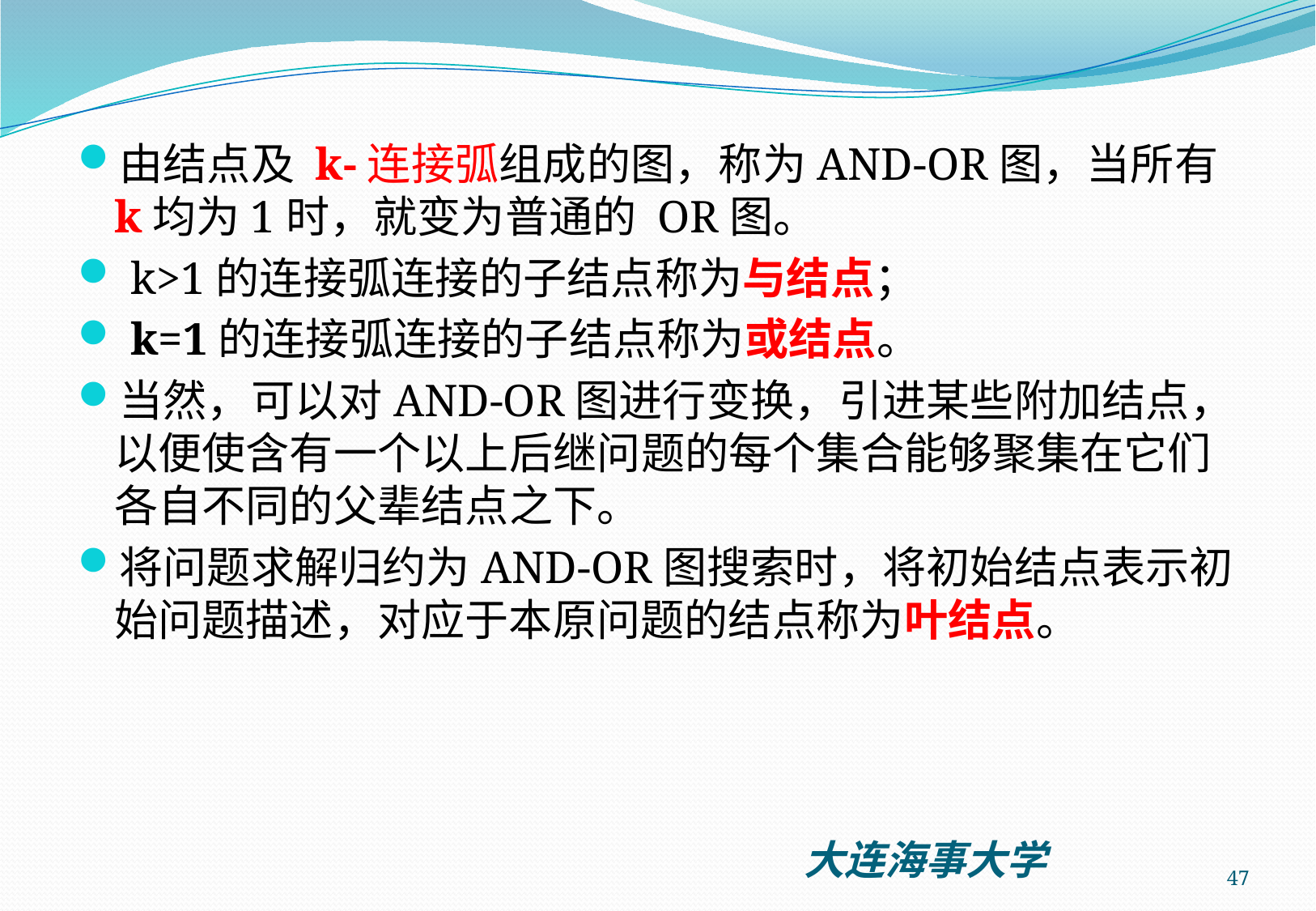

由结点及 k‑连接弧组成的图，称为AND-OR图，当所有 k均为1时，就变为普通的 OR图。
 k>1的连接弧连接的子结点称为与结点；
 k=1的连接弧连接的子结点称为或结点。
当然，可以对AND-OR图进行变换，引进某些附加结点，以便使含有一个以上后继问题的每个集合能够聚集在它们各自不同的父辈结点之下。
将问题求解归约为AND-OR图搜索时，将初始结点表示初始问题描述，对应于本原问题的结点称为叶结点。

47